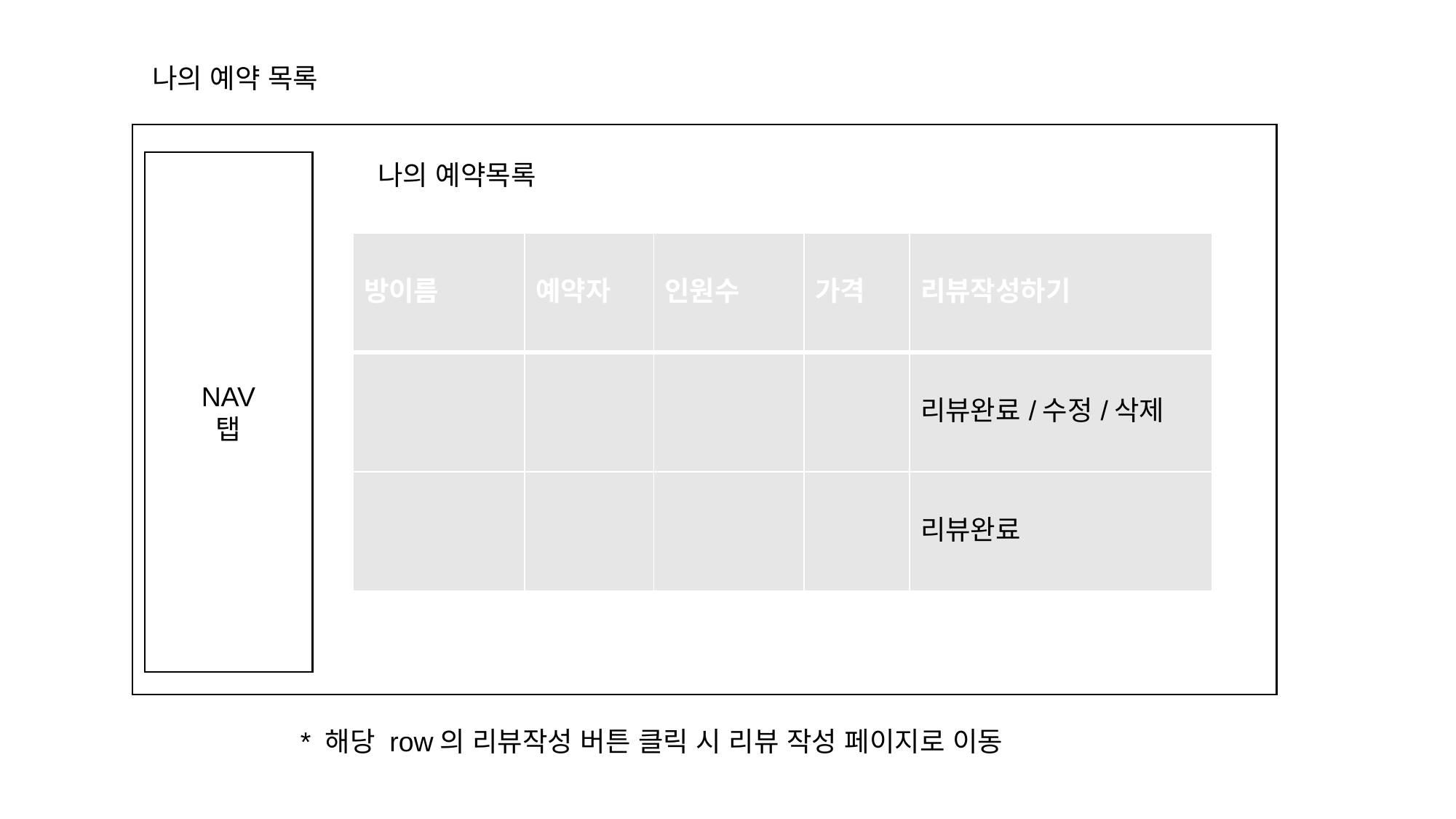

나의 예약 목록

NAV
탭
나의 예약목록
| 방이름 | 예약자 | 인원수 | 가격 | 리뷰작성하기 |
| --- | --- | --- | --- | --- |
|  |  |  |  | 리뷰완료/수정/삭제 |
|  |  |  |  | 리뷰완료 |
* 해당 row의 리뷰작성 버튼 클릭 시 리뷰 작성 페이지로 이동